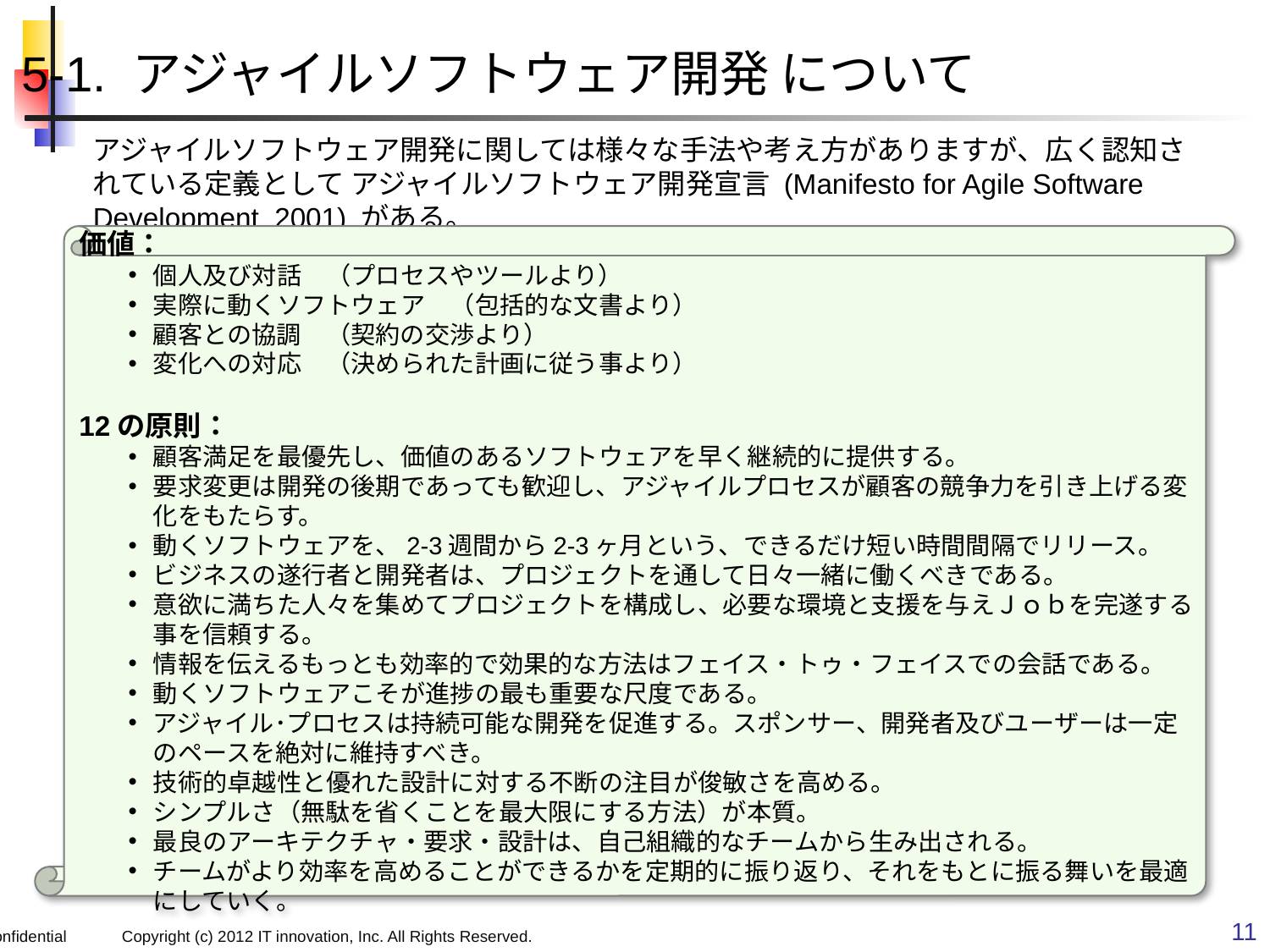

5-1. アジャイルソフトウェア開発 について
アジャイルソフトウェア開発に関しては様々な手法や考え方がありますが、広く認知されている定義として アジャイルソフトウェア開発宣言 (Manifesto for Agile Software Development  2001) がある。

価値：
個人及び対話　（プロセスやツールより）
実際に動くソフトウェア　（包括的な文書より）
顧客との協調　（契約の交渉より）
変化への対応　（決められた計画に従う事より）

12の原則：
顧客満足を最優先し、価値のあるソフトウェアを早く継続的に提供する。
要求変更は開発の後期であっても歓迎し、アジャイルプロセスが顧客の競争力を引き上げる変化をもたらす。
動くソフトウェアを、2-3週間から2-3ヶ月という、できるだけ短い時間間隔でリリース。
ビジネスの遂行者と開発者は、プロジェクトを通して日々一緒に働くべきである。
意欲に満ちた人々を集めてプロジェクトを構成し、必要な環境と支援を与えＪｏｂを完遂する事を信頼する。
情報を伝えるもっとも効率的で効果的な方法はフェイス・トゥ・フェイスでの会話である。
動くソフトウェアこそが進捗の最も重要な尺度である。
アジャイル･プロセスは持続可能な開発を促進する。スポンサー、開発者及びユーザーは一定のペースを絶対に維持すべき。
技術的卓越性と優れた設計に対する不断の注目が俊敏さを高める。
シンプルさ（無駄を省くことを最大限にする方法）が本質。
最良のアーキテクチャ・要求・設計は、自己組織的なチームから生み出される。
チームがより効率を高めることができるかを定期的に振り返り、それをもとに振る舞いを最適にしていく。